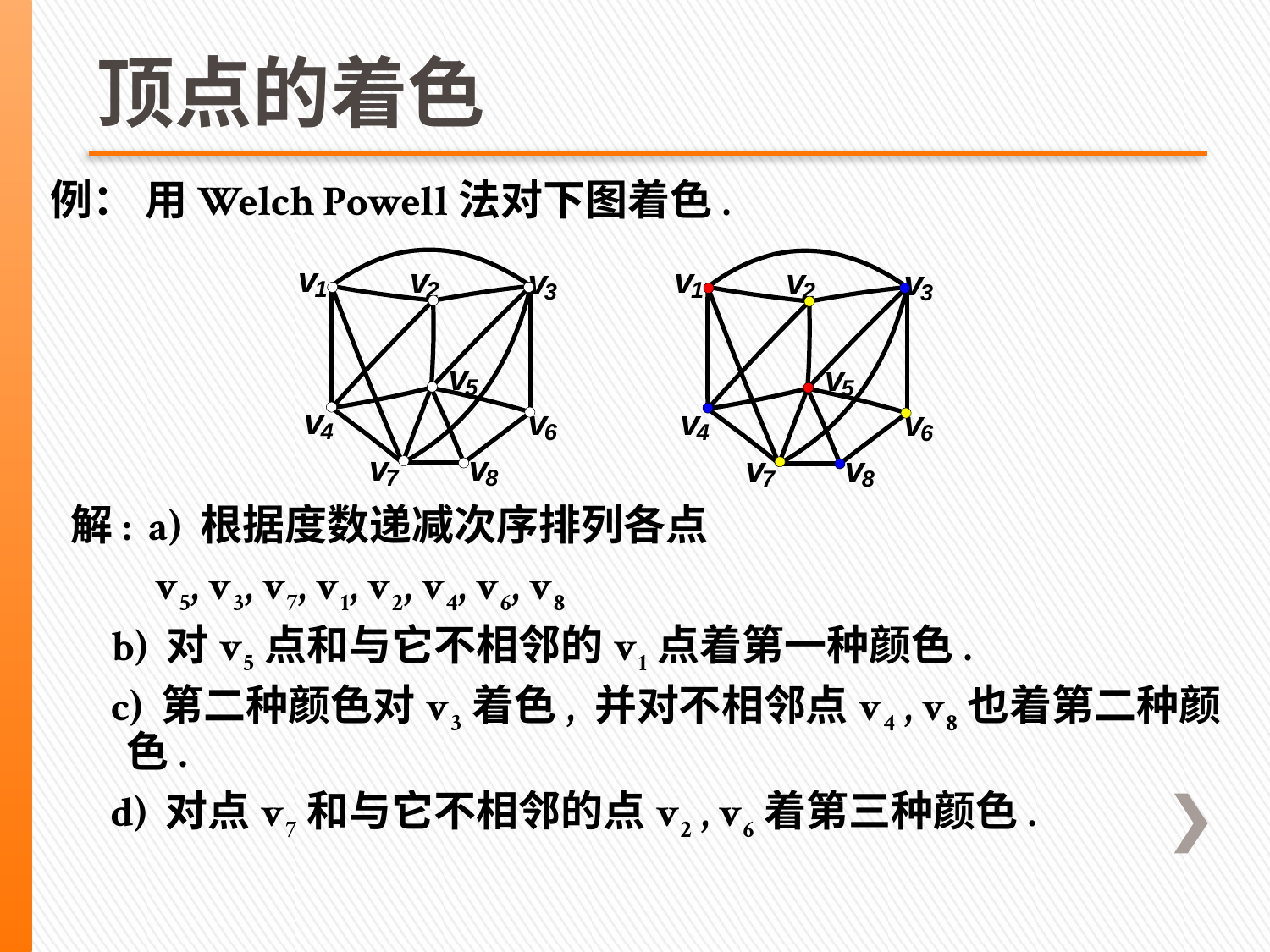

# 顶点的着色
例： 用Welch Powell法对下图着色.

 解:  a) 根据度数递减次序排列各点
            v5, v3, v7, v1, v2, v4, v6, v8
       b) 对v5点和与它不相邻的v1点着第一种颜色.
       c) 第二种颜色对v3着色, 并对不相邻点v4 , v8也着第二种颜色.
       d) 对点v7和与它不相邻的点v2 , v6着第三种颜色.

v
v
v
1
2
3

v
5

v
v

4
6
v
v

7
8

v
v
v
1
2
3

v
5

v
v

4
6
v
v

7
8